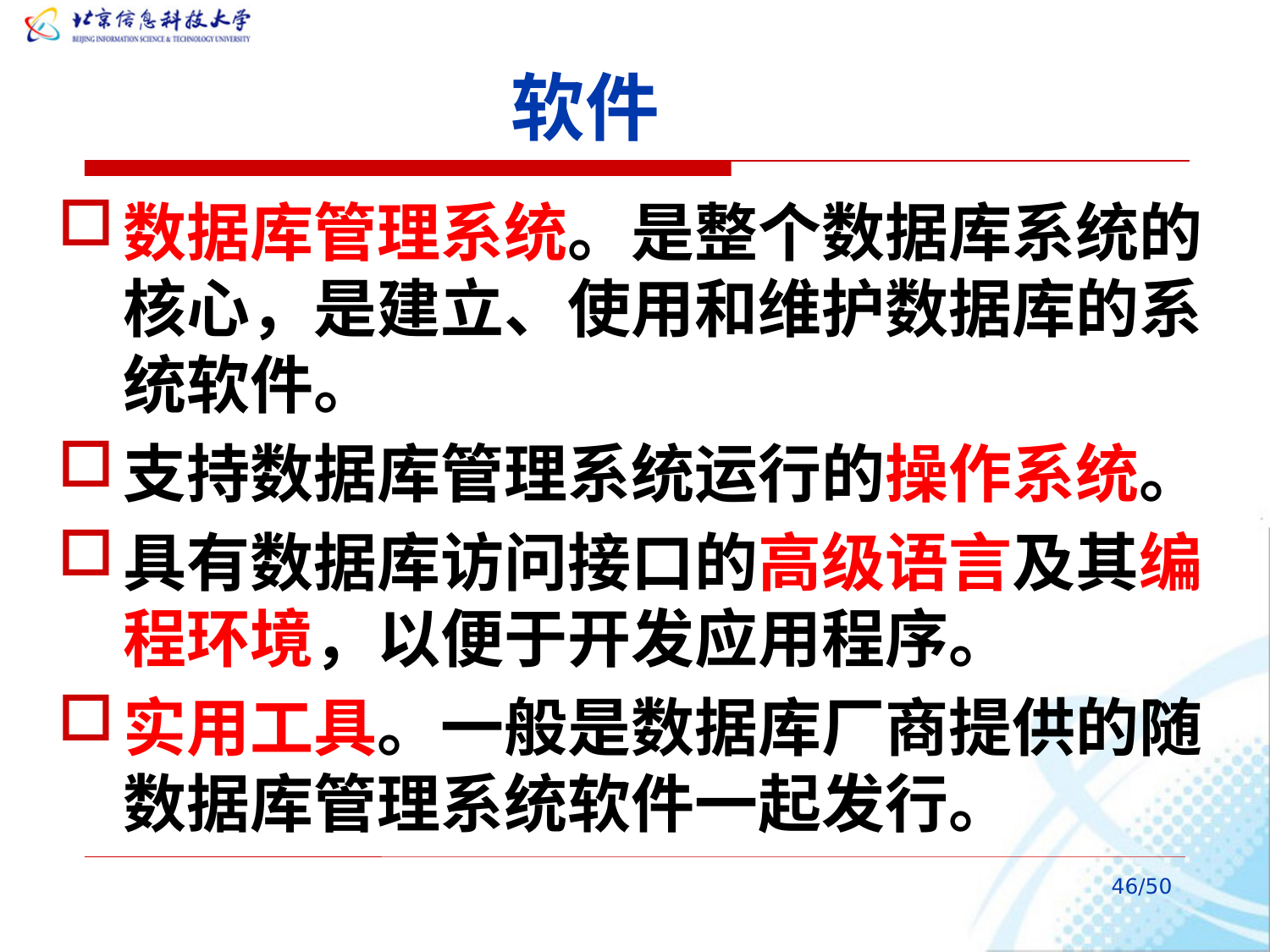

# 软件
数据库管理系统。是整个数据库系统的核心，是建立、使用和维护数据库的系统软件。
支持数据库管理系统运行的操作系统。
具有数据库访问接口的高级语言及其编程环境，以便于开发应用程序。
实用工具。一般是数据库厂商提供的随数据库管理系统软件一起发行。

46/50